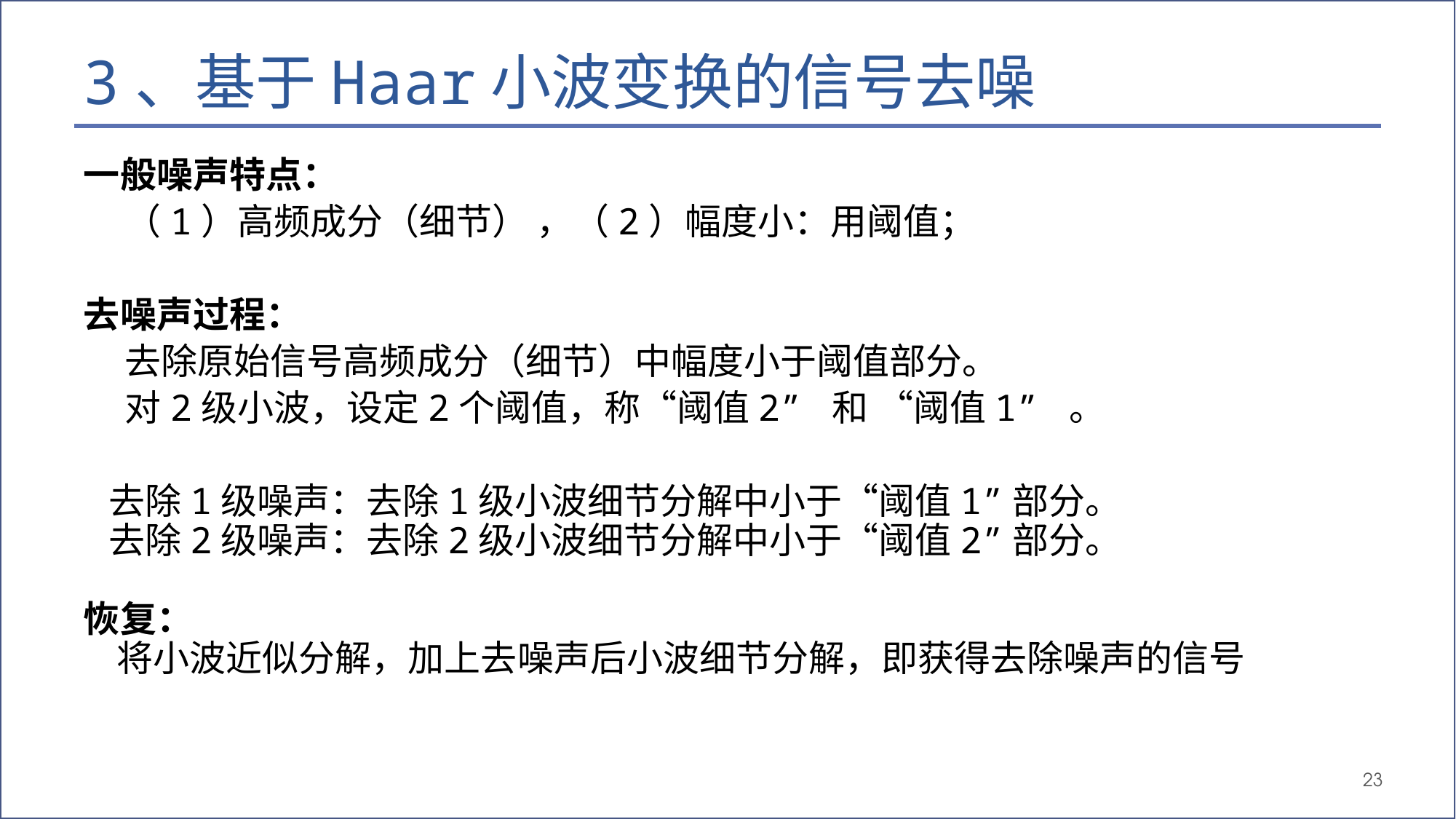

# 3、基于Haar小波变换的信号去噪
一般噪声特点：
    （1）高频成分（细节） ，（2）幅度小：用阈值；

去噪声过程：
    去除原始信号高频成分（细节）中幅度小于阈值部分。
    对2级小波，设定2个阈值，称“阈值2” 和 “阈值1” 。

  去除1级噪声：去除1级小波细节分解中小于“阈值1”部分。
  去除2级噪声：去除2级小波细节分解中小于“阈值2”部分。

恢复：
   将小波近似分解，加上去噪声后小波细节分解，即获得去除噪声的信号

23